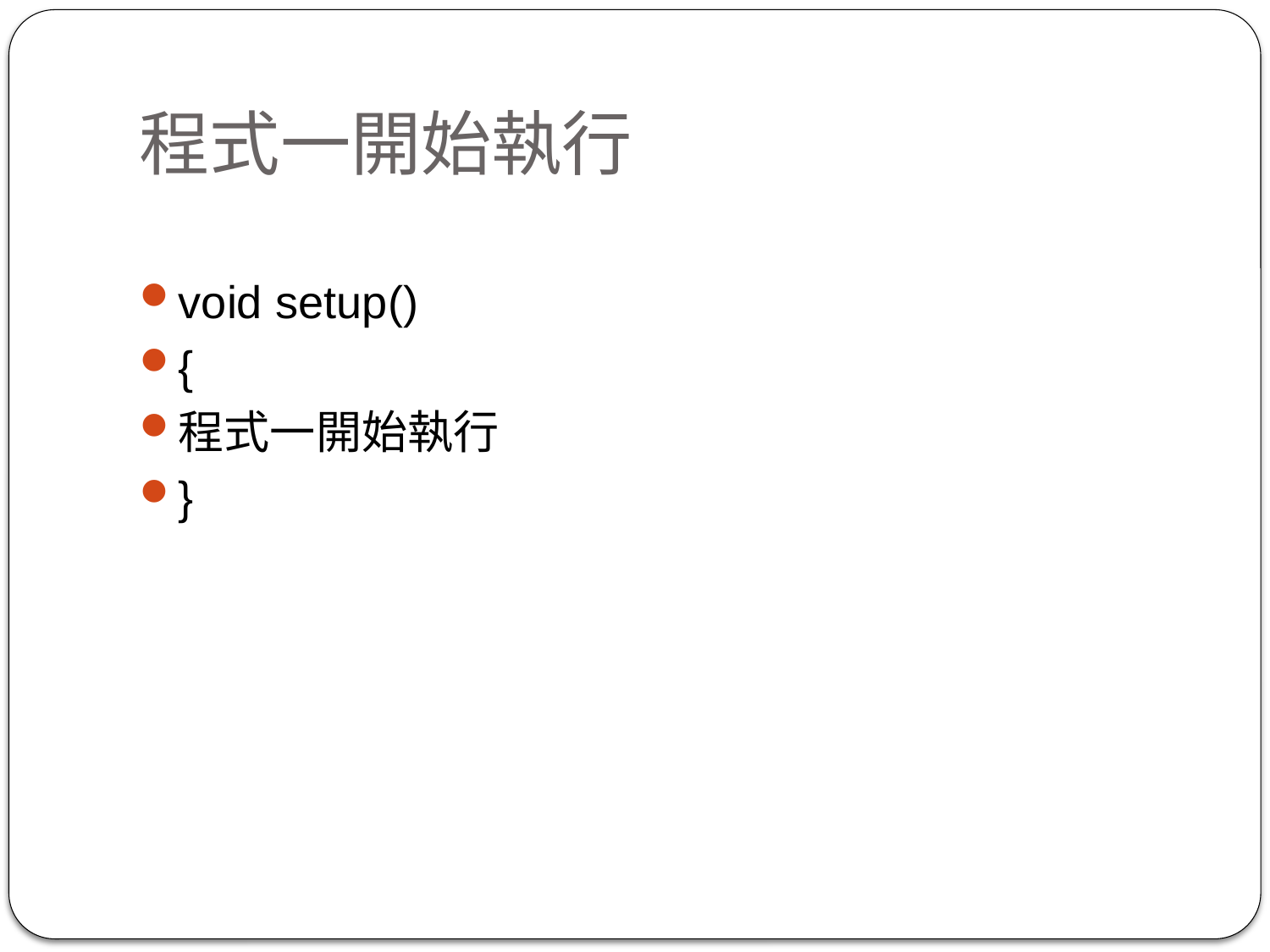

# 程式一開始執行

void setup()
{
程式一開始執行
}